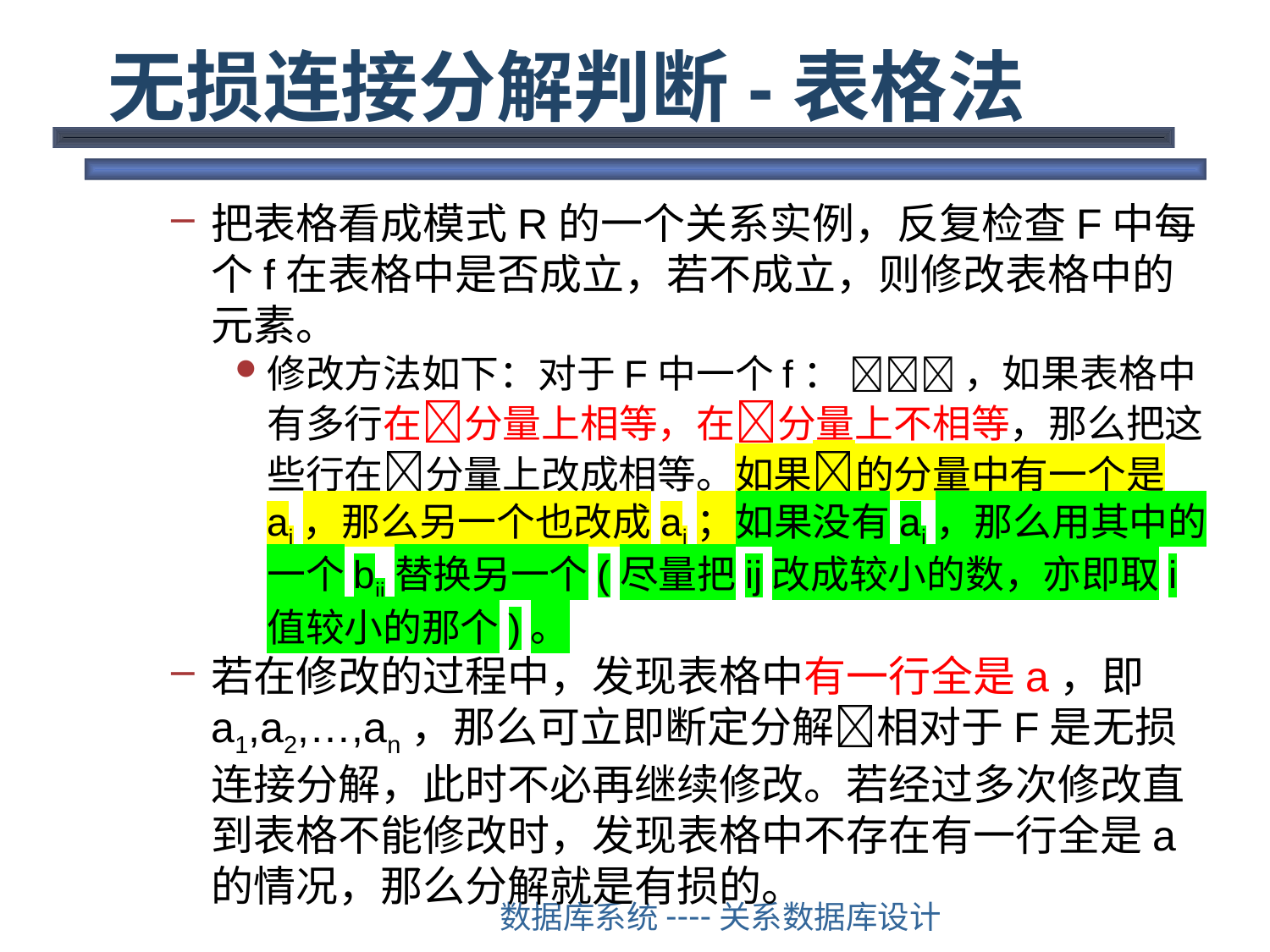

# 无损连接分解判断-表格法
把表格看成模式R的一个关系实例，反复检查F中每个f在表格中是否成立，若不成立，则修改表格中的元素。
修改方法如下：对于F中一个f： α→β ，如果表格中有多行在α分量上相等，在β分量上不相等，那么把这些行在β分量上改成相等。如果β的分量中有一个是aj，那么另一个也改成aj；如果没有aj，那么用其中的一个bij替换另一个(尽量把ij改成较小的数，亦即取i值较小的那个)。
若在修改的过程中，发现表格中有一行全是a，即a1,a2,…,an，那么可立即断定分解ρ相对于F是无损连接分解，此时不必再继续修改。若经过多次修改直到表格不能修改时，发现表格中不存在有一行全是a的情况，那么分解就是有损的。
数据库系统----关系数据库设计